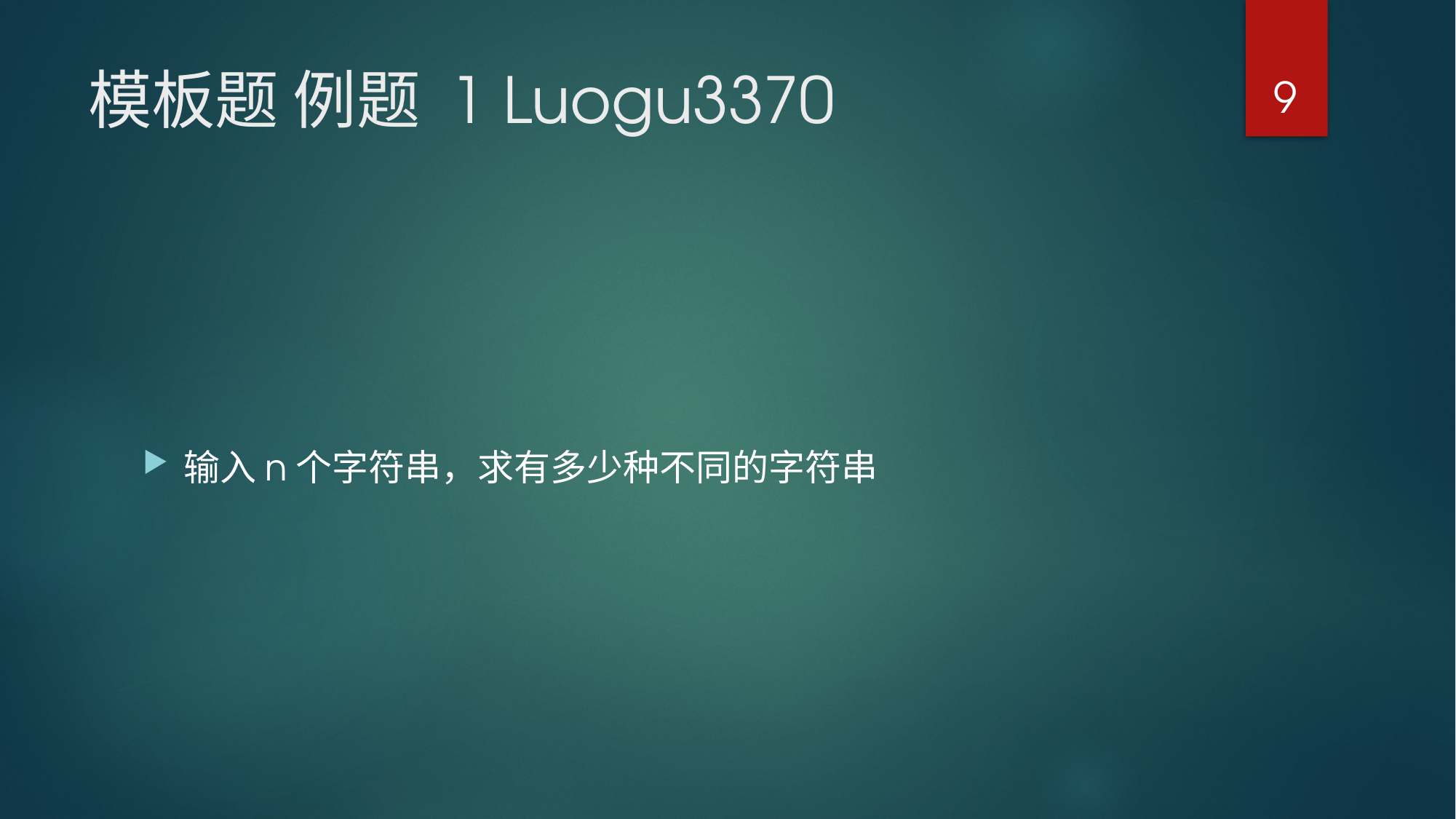

9
# 模板题 例题 1 Luogu3370
输入n个字符串，求有多少种不同的字符串